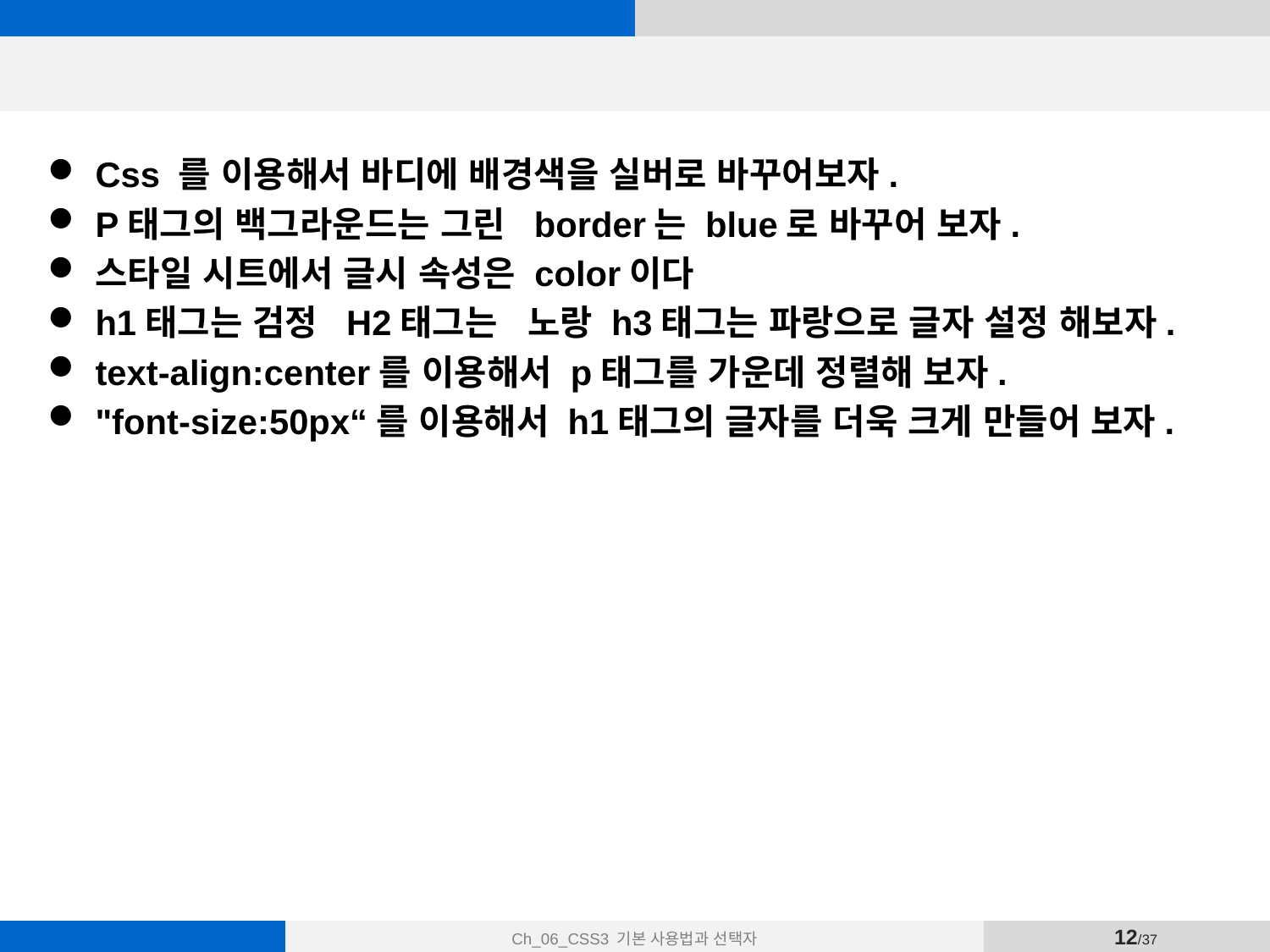

#
Css 를 이용해서 바디에 배경색을 실버로 바꾸어보자.
P태그의 백그라운드는 그린  border는 blue로 바꾸어 보자.
스타일 시트에서 글시 속성은 color이다
h1태그는 검정  H2태그는   노랑 h3태그는 파랑으로 글자 설정 해보자.
text-align:center를 이용해서 p태그를 가운데 정렬해 보자.
"font-size:50px“를 이용해서 h1태그의 글자를 더욱 크게 만들어 보자.